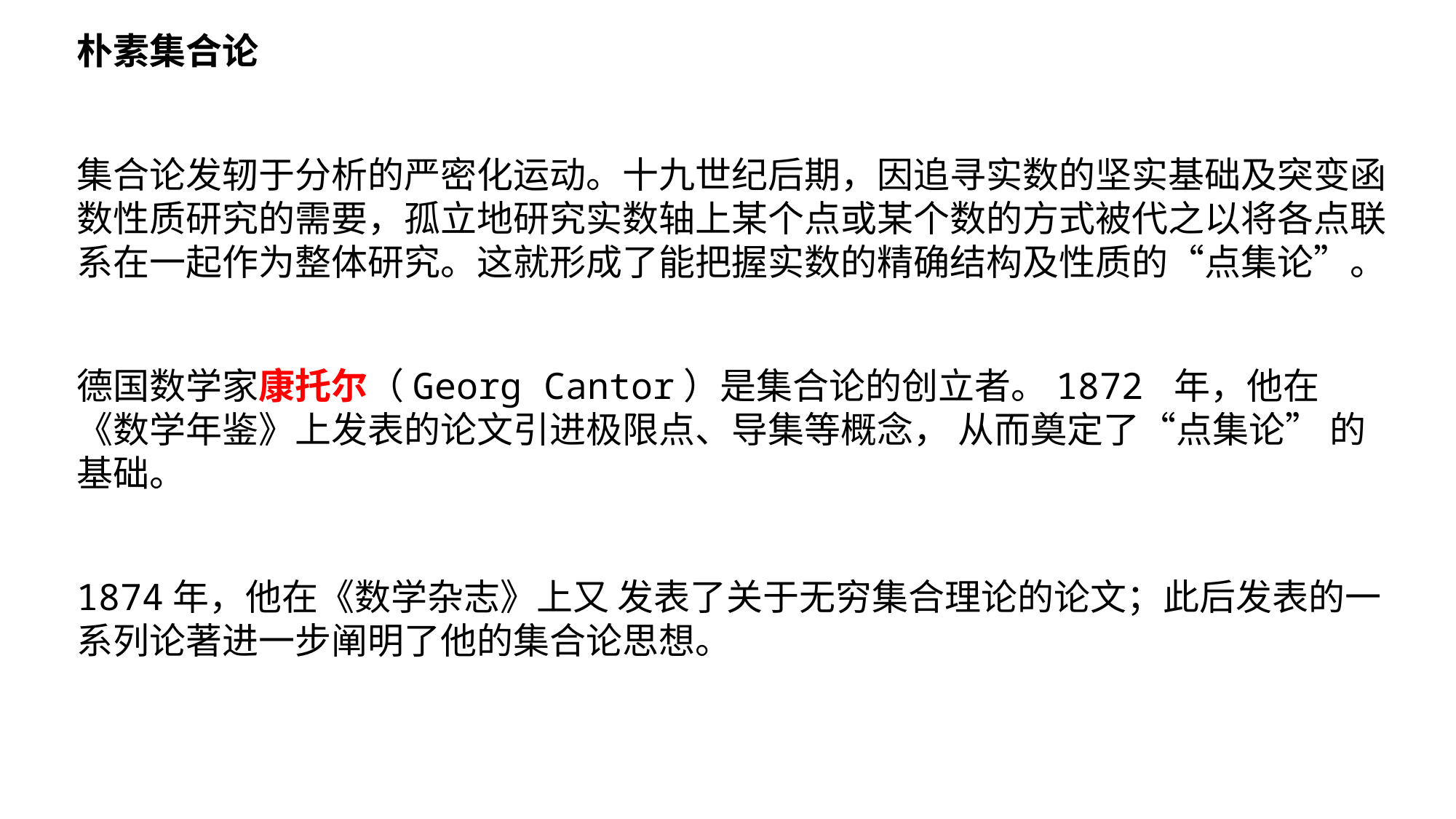

朴素集合论

集合论发轫于分析的严密化运动。十九世纪后期，因追寻实数的坚实基础及突变函数性质研究的需要，孤立地研究实数轴上某个点或某个数的方式被代之以将各点联系在一起作为整体研究。这就形成了能把握实数的精确结构及性质的“点集论”。

德国数学家康托尔（Georg Cantor）是集合论的创立者。1872 年，他在《数学年鉴》上发表的论文引进极限点、导集等概念， 从而奠定了“点集论” 的基础。

1874年，他在《数学杂志》上又 发表了关于无穷集合理论的论文；此后发表的一系列论著进一步阐明了他的集合论思想。